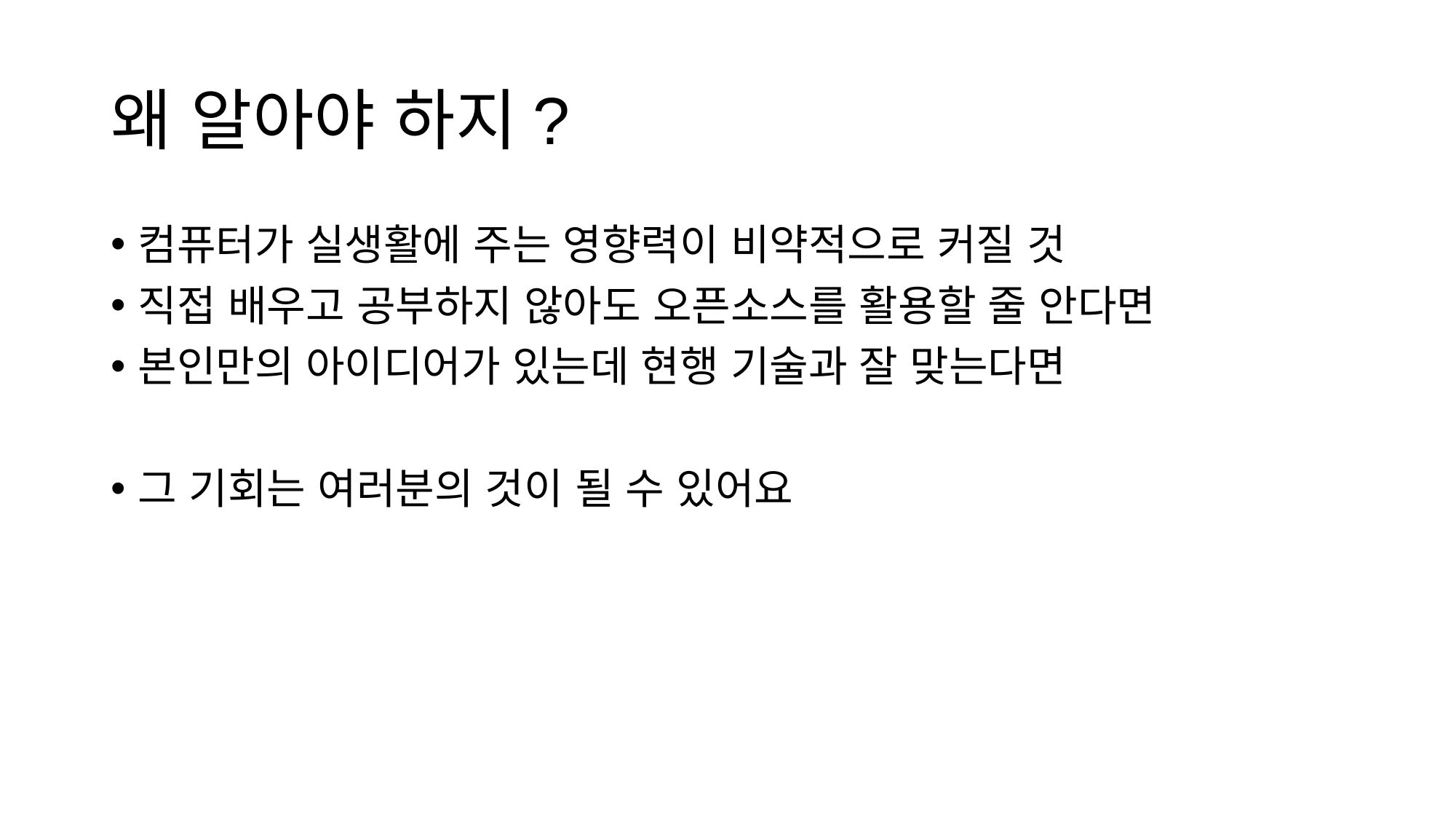

# 왜 알아야 하지?
컴퓨터가 실생활에 주는 영향력이 비약적으로 커질 것
직접 배우고 공부하지 않아도 오픈소스를 활용할 줄 안다면
본인만의 아이디어가 있는데 현행 기술과 잘 맞는다면

그 기회는 여러분의 것이 될 수 있어요